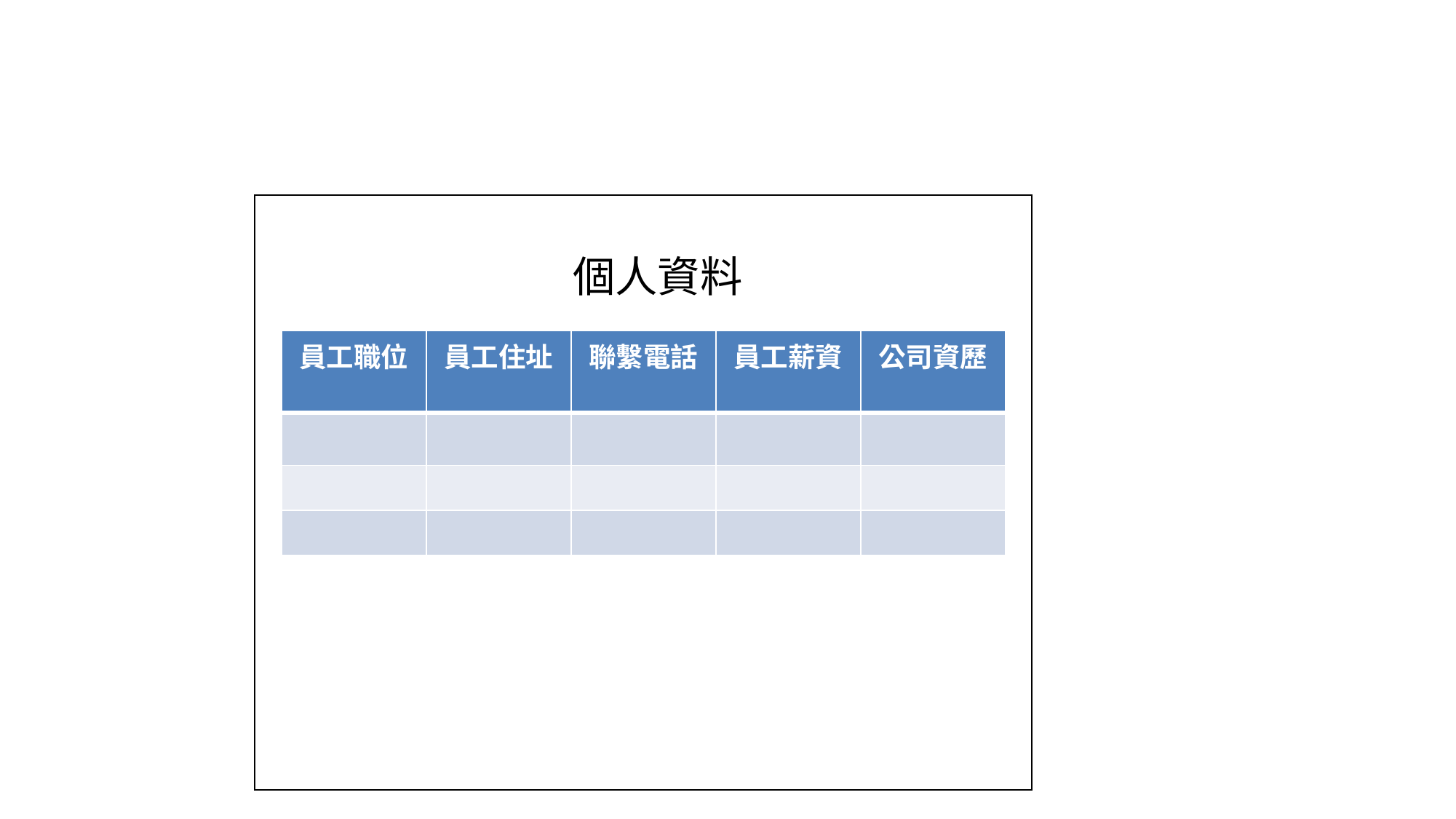

個人資料
| 員工職位 | 員工住址 | 聯繫電話 | 員工薪資 | 公司資歷 |
| --- | --- | --- | --- | --- |
|  |  |  |  |  |
|  |  |  |  |  |
|  |  |  |  |  |